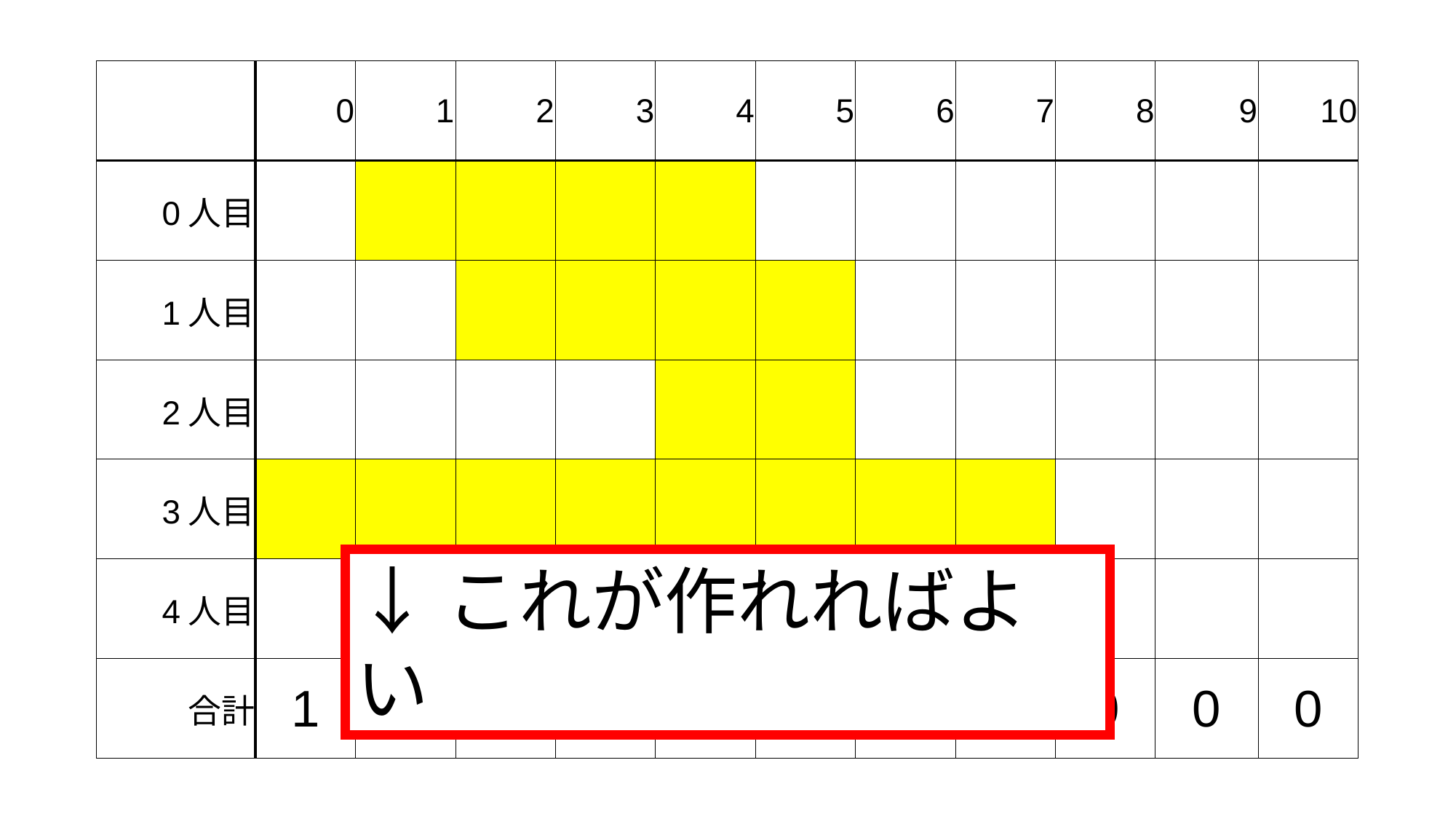

|  | 0 | 1 | 2 | 3 | 4 | 5 | 6 | 7 | 8 | 9 | 10 |
| --- | --- | --- | --- | --- | --- | --- | --- | --- | --- | --- | --- |
| 0人目 |  |  |  |  |  |  |  |  |  |  |  |
| 1人目 |  |  |  |  |  |  |  |  |  |  |  |
| 2人目 |  |  |  |  |  |  |  |  |  |  |  |
| 3人目 |  |  |  |  |  |  |  |  |  |  |  |
| 4人目 |  |  |  |  |  |  |  |  |  |  |  |
| 合計 | 1 | 2 | 3 | 3 | 4 | 3 | 2 | 2 | 0 | 0 | 0 |
↓これが作れればよい